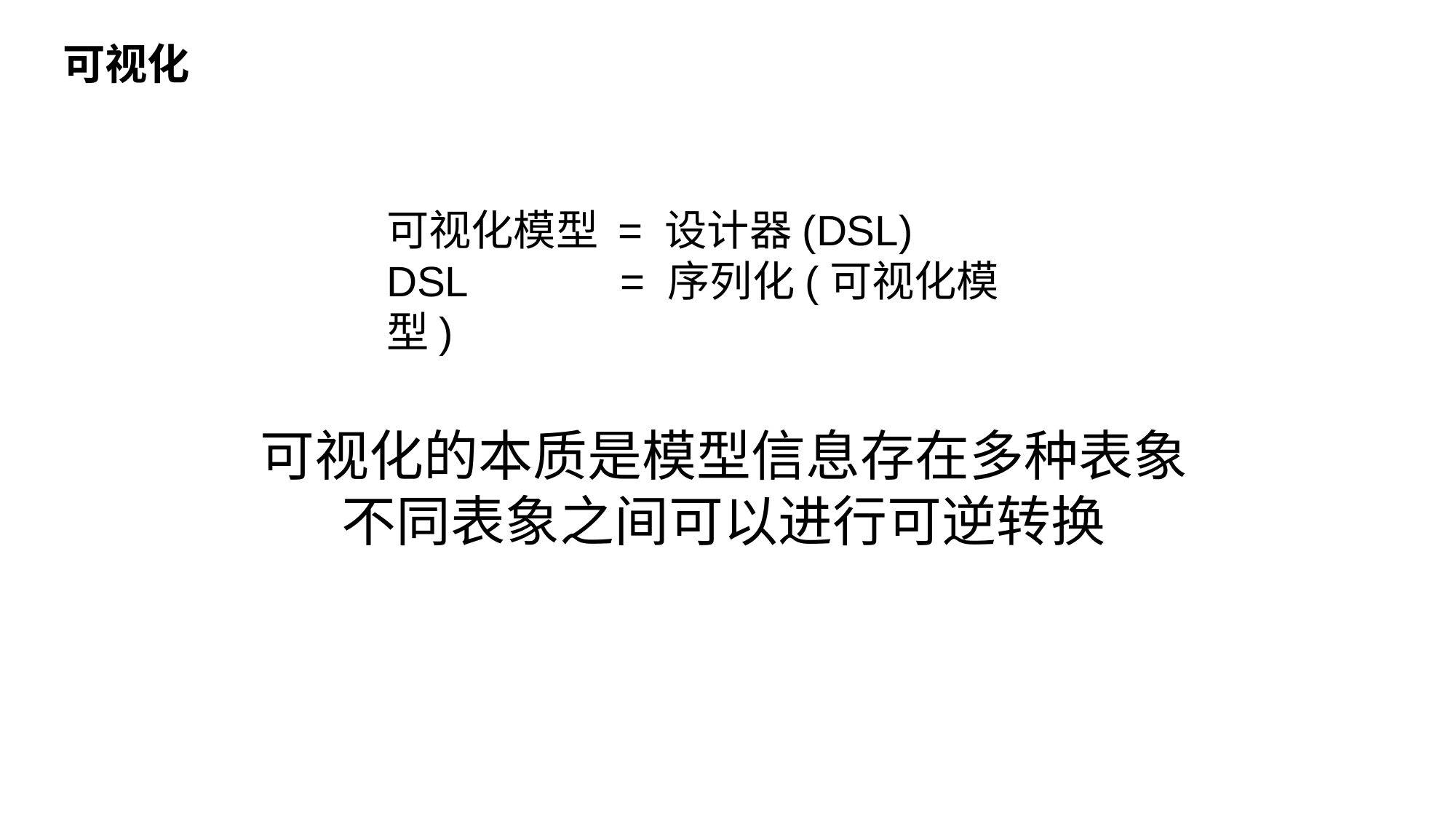

可视化
可视化模型 = 设计器(DSL)
DSL             = 序列化(可视化模型)
可视化的本质是模型信息存在多种表象
不同表象之间可以进行可逆转换